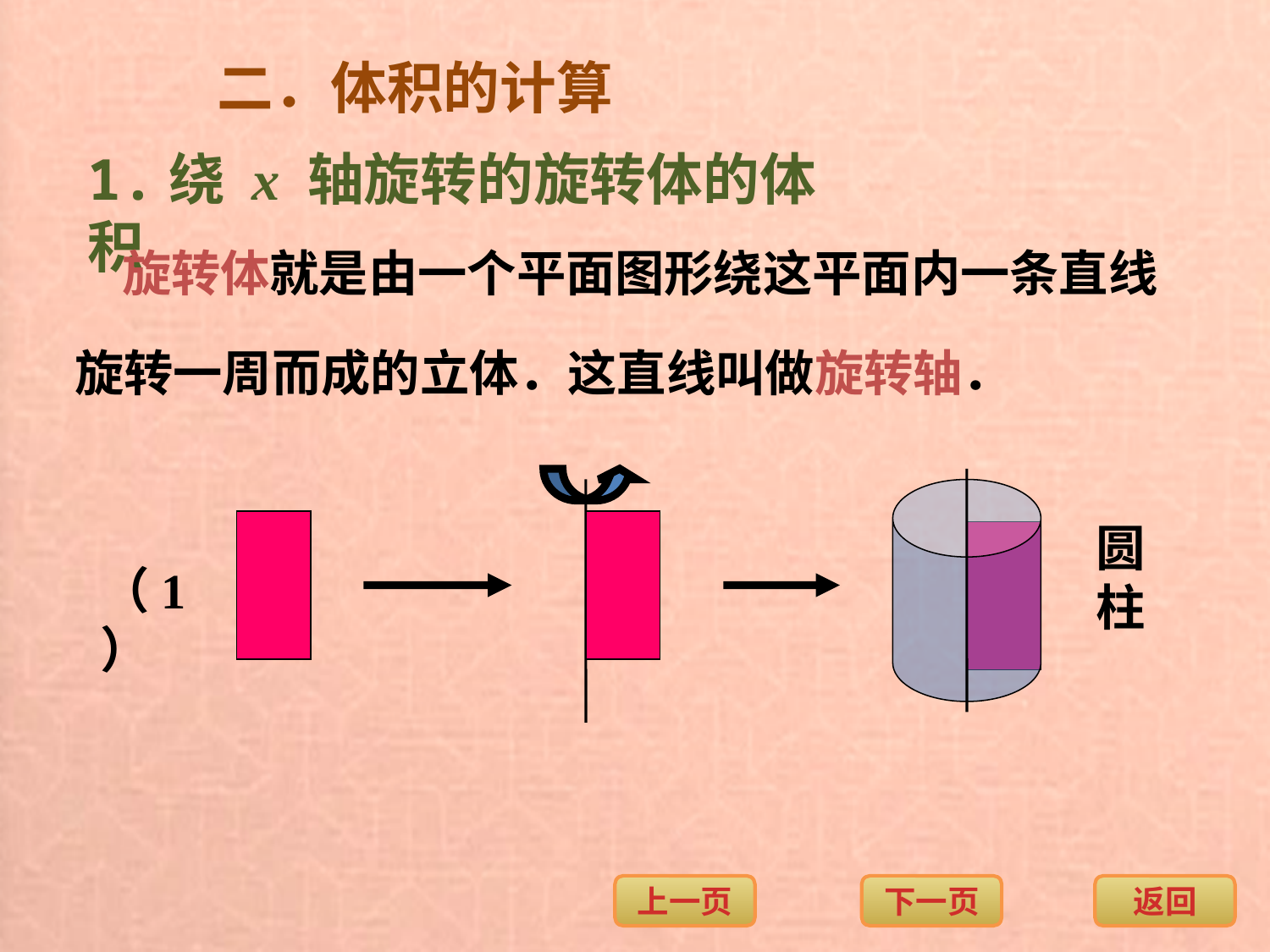

二．体积的计算
1.绕 x 轴旋转的旋转体的体积
旋转体就是由一个平面图形绕这平面内一条直线
旋转一周而成的立体．这直线叫做旋转轴．

圆柱

（1）